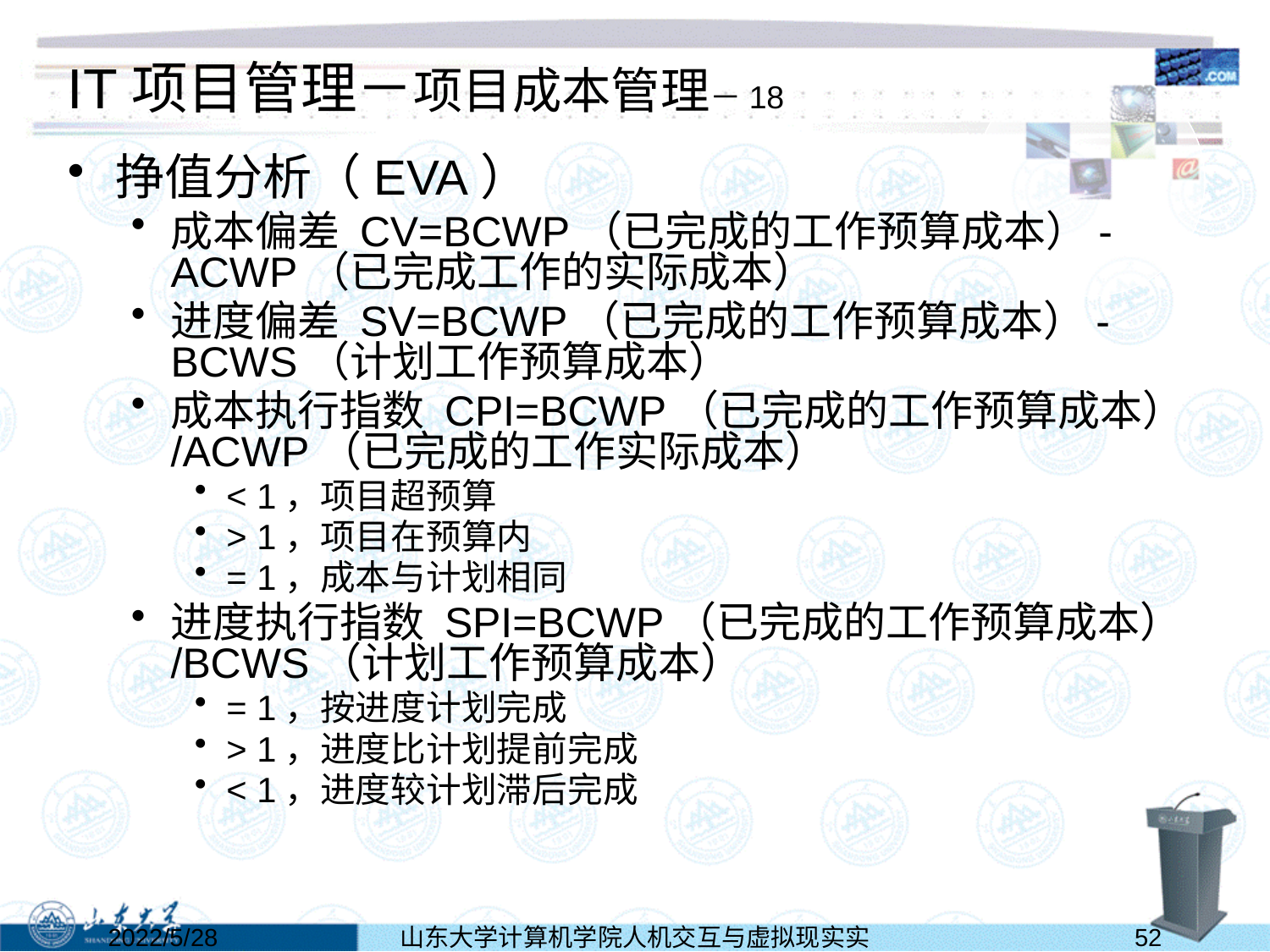

# IT项目管理－项目成本管理－18
挣值分析（EVA）
成本偏差 CV=BCWP（已完成的工作预算成本）-ACWP（已完成工作的实际成本）
进度偏差 SV=BCWP（已完成的工作预算成本）-BCWS（计划工作预算成本）
成本执行指数 CPI=BCWP（已完成的工作预算成本）/ACWP（已完成的工作实际成本）
< 1，项目超预算
> 1，项目在预算内
= 1，成本与计划相同
进度执行指数 SPI=BCWP（已完成的工作预算成本）/BCWS（计划工作预算成本）
= 1，按进度计划完成
> 1，进度比计划提前完成
< 1，进度较计划滞后完成
2022/5/28
山东大学计算机学院人机交互与虚拟现实实验室
52